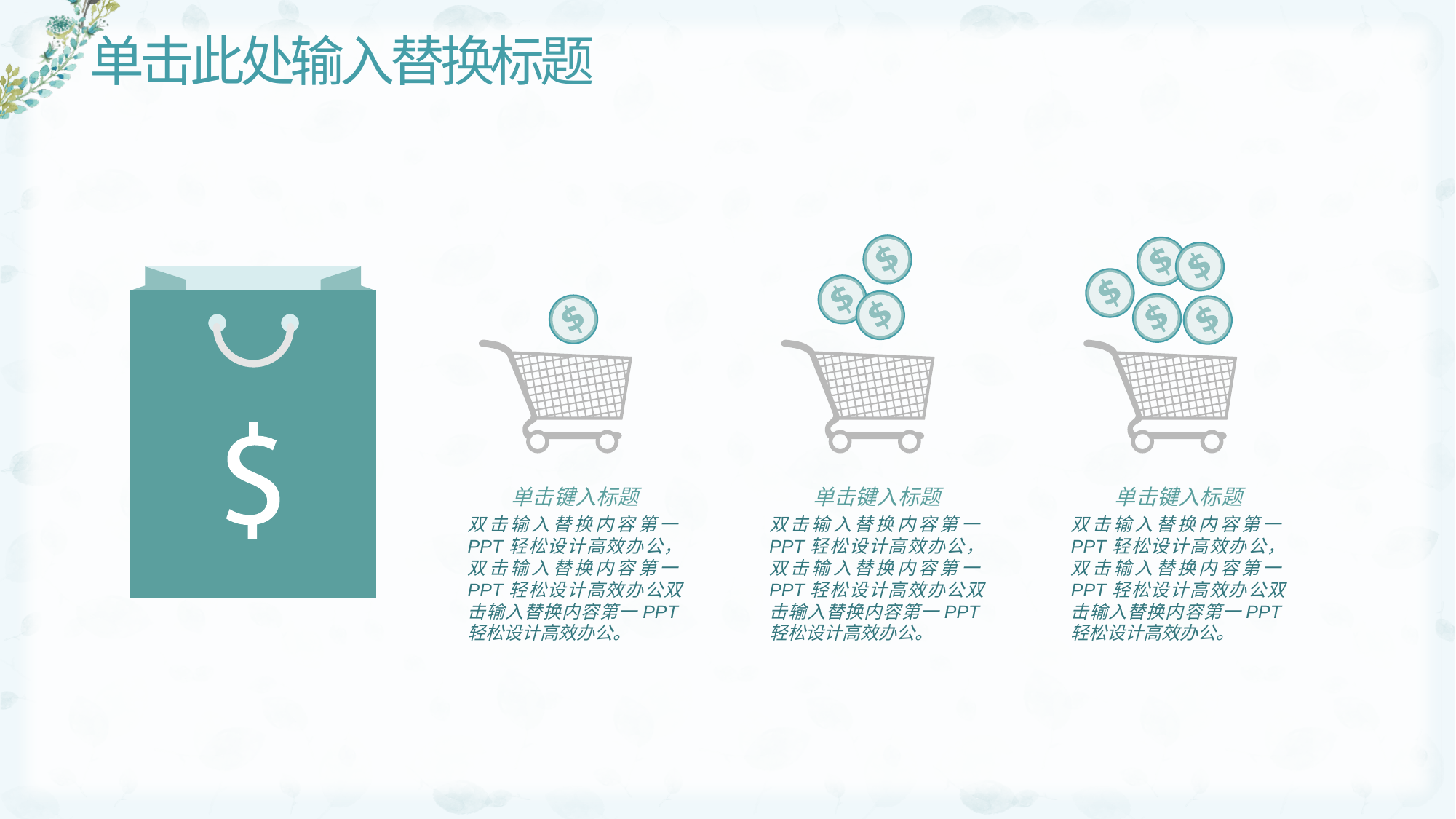

# 单击此处输入替换标题

单击键入标题
单击键入标题
单击键入标题
双击输入替换内容第一PPT轻松设计高效办公，双击输入替换内容第一PPT轻松设计高效办公双击输入替换内容第一PPT轻松设计高效办公。
双击输入替换内容第一PPT轻松设计高效办公，双击输入替换内容第一PPT轻松设计高效办公双击输入替换内容第一PPT轻松设计高效办公。
双击输入替换内容第一PPT轻松设计高效办公，双击输入替换内容第一PPT轻松设计高效办公双击输入替换内容第一PPT轻松设计高效办公。